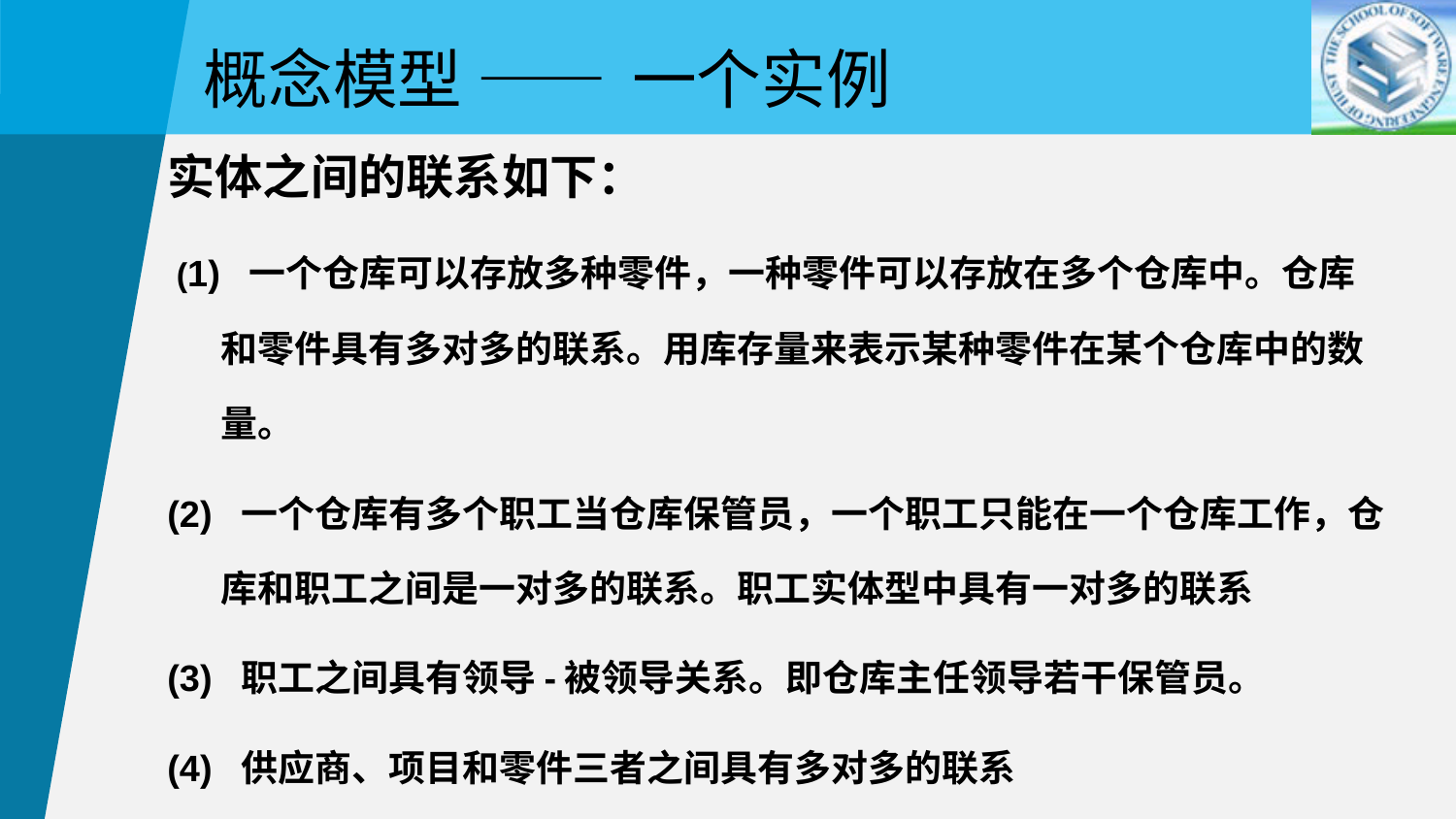

概念模型 ——  一个实例
实体之间的联系如下：
 (1)  一个仓库可以存放多种零件，一种零件可以存放在多个仓库中。仓库和零件具有多对多的联系。用库存量来表示某种零件在某个仓库中的数量。
(2)  一个仓库有多个职工当仓库保管员，一个职工只能在一个仓库工作，仓库和职工之间是一对多的联系。职工实体型中具有一对多的联系
(3)  职工之间具有领导-被领导关系。即仓库主任领导若干保管员。
(4)  供应商、项目和零件三者之间具有多对多的联系